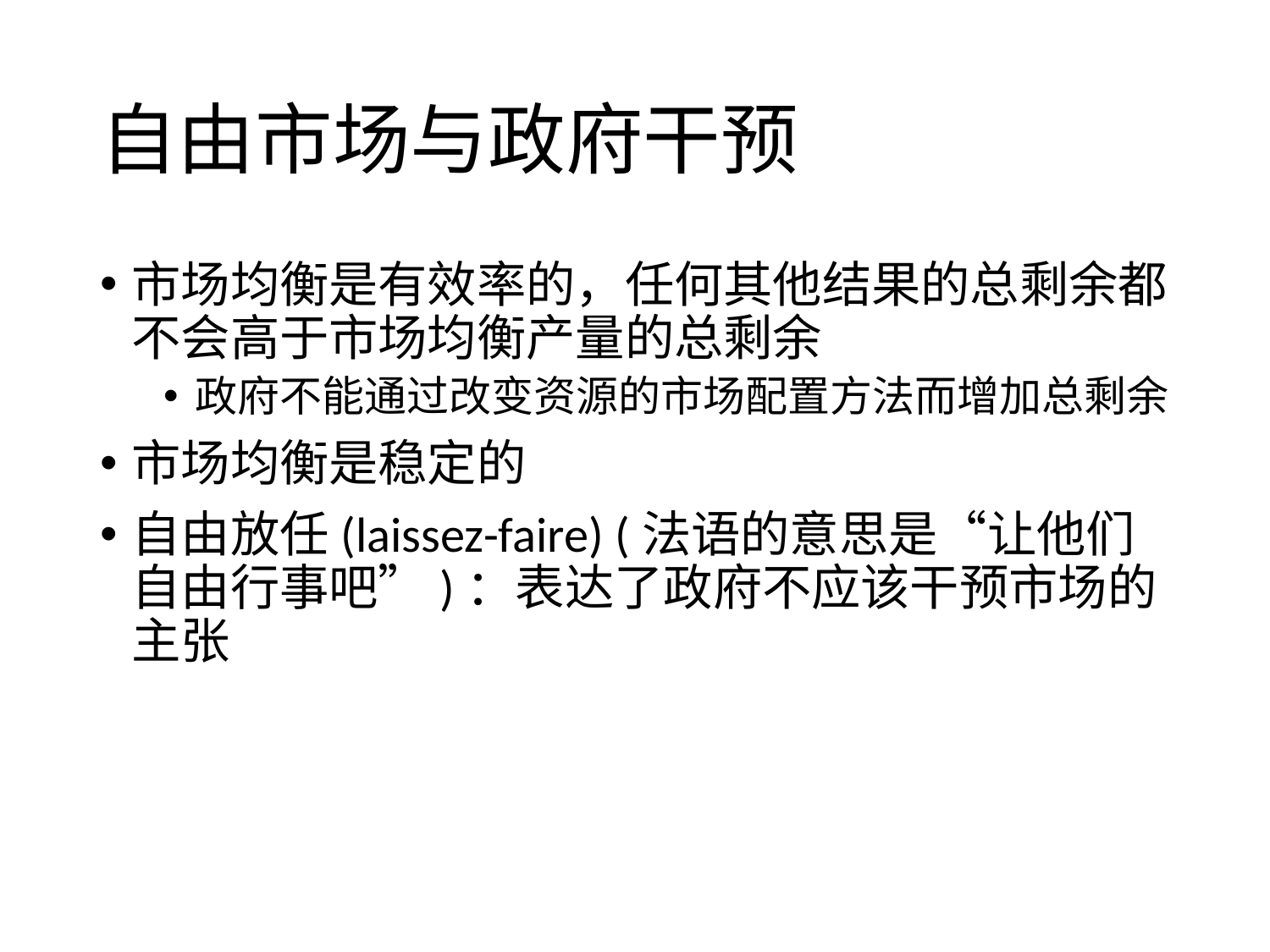

# 自由市场与政府干预
市场均衡是有效率的，任何其他结果的总剩余都不会高于市场均衡产量的总剩余
政府不能通过改变资源的市场配置方法而增加总剩余
市场均衡是稳定的
自由放任(laissez-faire) (法语的意思是“让他们自由行事吧”)：表达了政府不应该干预市场的主张